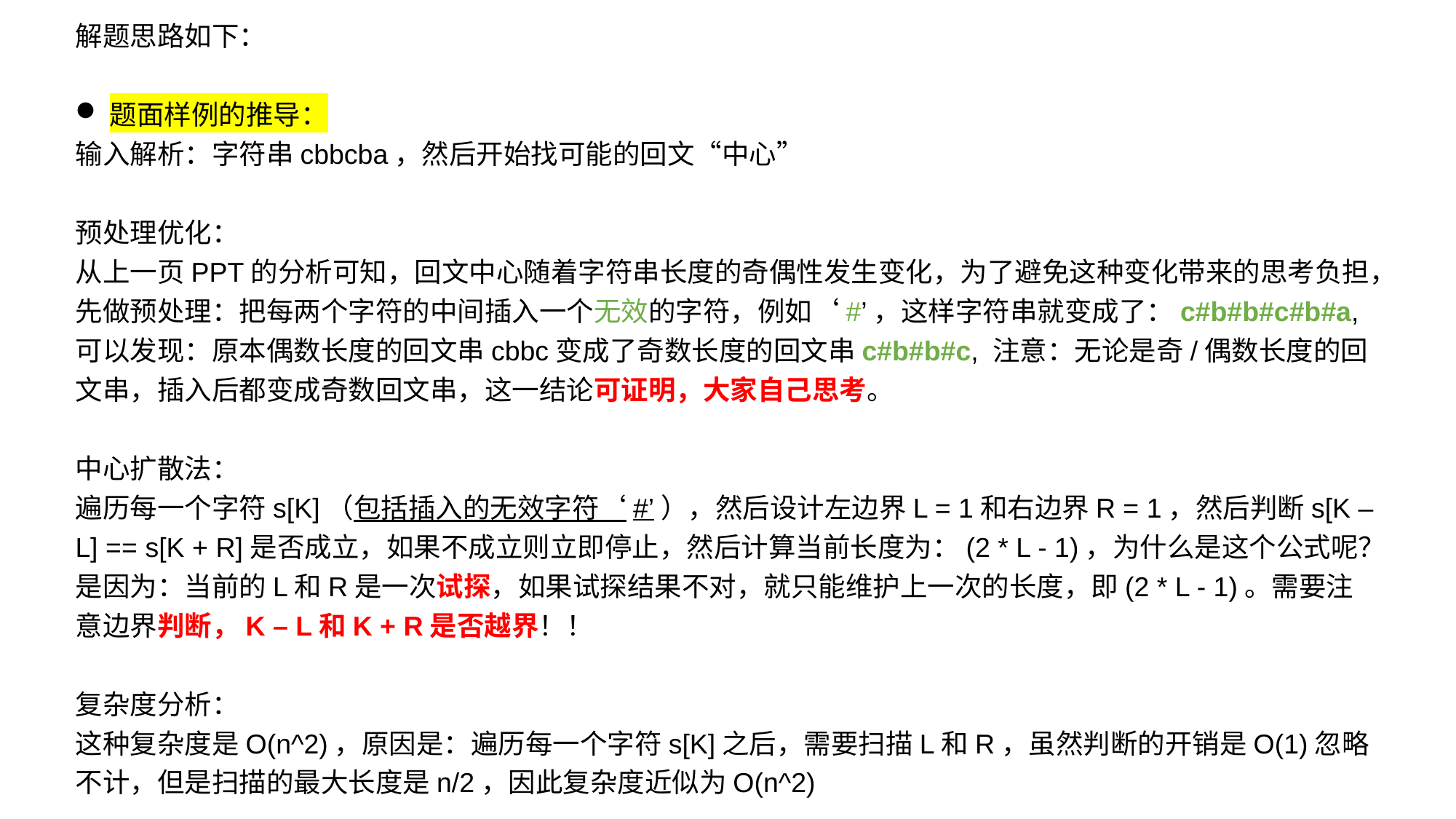

解题思路如下：

题面样例的推导：
输入解析：字符串cbbcba，然后开始找可能的回文“中心”

预处理优化：
从上一页PPT的分析可知，回文中心随着字符串长度的奇偶性发生变化，为了避免这种变化带来的思考负担，先做预处理：把每两个字符的中间插入一个无效的字符，例如‘#’，这样字符串就变成了：c#b#b#c#b#a,可以发现：原本偶数长度的回文串cbbc变成了奇数长度的回文串c#b#b#c, 注意：无论是奇/偶数长度的回文串，插入后都变成奇数回文串，这一结论可证明，大家自己思考。

中心扩散法：
遍历每一个字符s[K]（包括插入的无效字符‘#’），然后设计左边界L = 1和右边界R = 1，然后判断s[K – L] == s[K + R]是否成立，如果不成立则立即停止，然后计算当前长度为：(2 * L - 1)，为什么是这个公式呢？是因为：当前的L和R是一次试探，如果试探结果不对，就只能维护上一次的长度，即(2 * L - 1)。需要注意边界判断，K – L和K + R是否越界！！

复杂度分析：
这种复杂度是O(n^2)，原因是：遍历每一个字符s[K]之后，需要扫描L和R，虽然判断的开销是O(1)忽略不计，但是扫描的最大长度是n/2，因此复杂度近似为O(n^2)